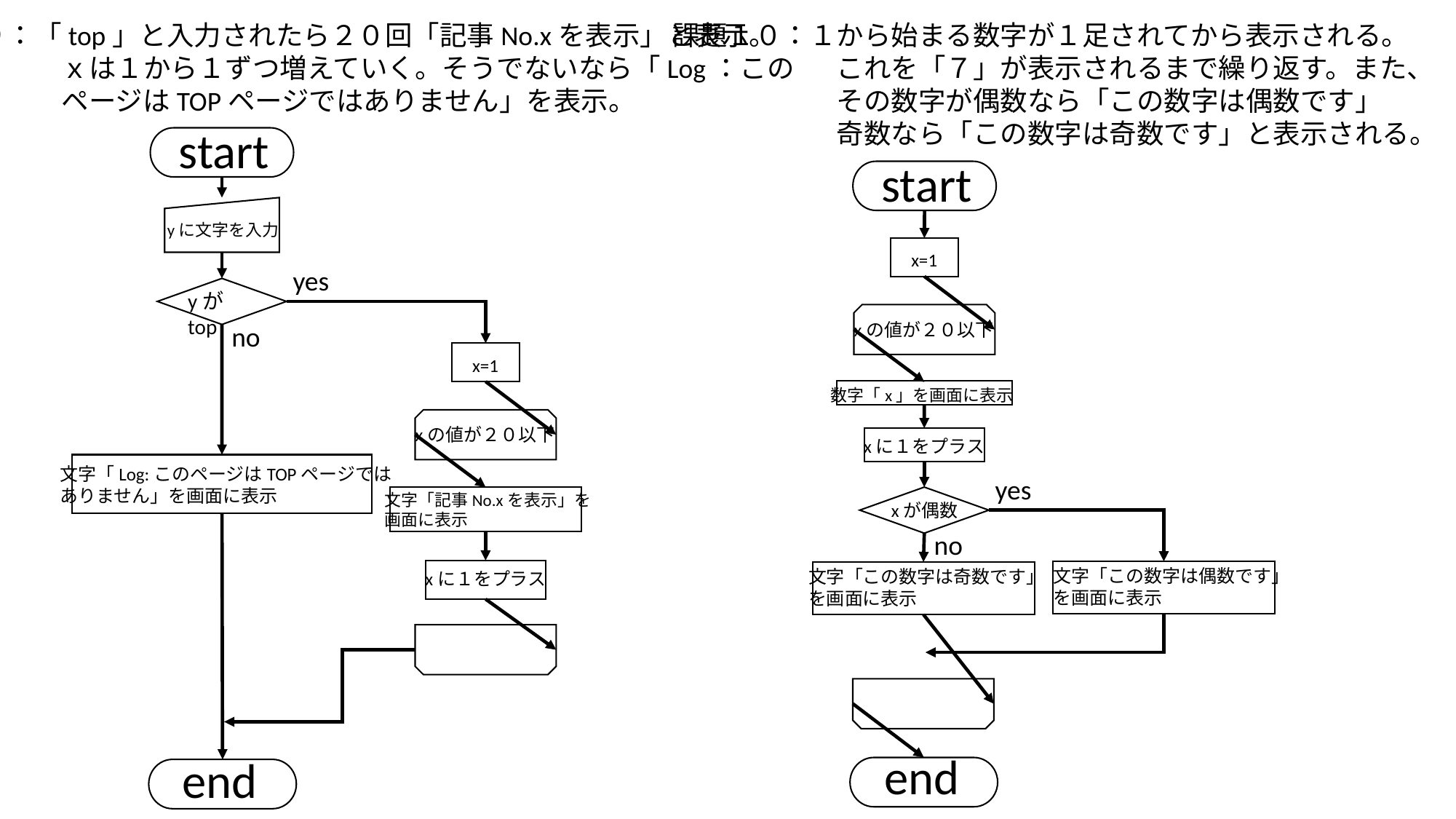

課題９：「top」と入力されたら２０回「記事No.xを表示」と表示。
　　　　　ｘは１から１ずつ増えていく。そうでないなら「Log：この
　　　　　ページはTOPページではありません」を表示。
課題１０：１から始まる数字が１足されてから表示される。
　　　　　　これを「７」が表示されるまで繰り返す。また、
　　　　　　その数字が偶数なら「この数字は偶数です」
　　　　　　奇数なら「この数字は奇数です」と表示される。
start

start

yに文字を入力

x=1
yes

yがtop

xの値が２０以下
no

x=1
数字「x」を画面に表示

xの値が２０以下

xに１をプラス

文字「Log:このページはTOPページでは
ありません」を画面に表示
yes
文字「記事No.xを表示」を
画面に表示

xが偶数
no
文字「この数字は偶数です」
を画面に表示
文字「この数字は奇数です」
を画面に表示

xに１をプラス

end
end